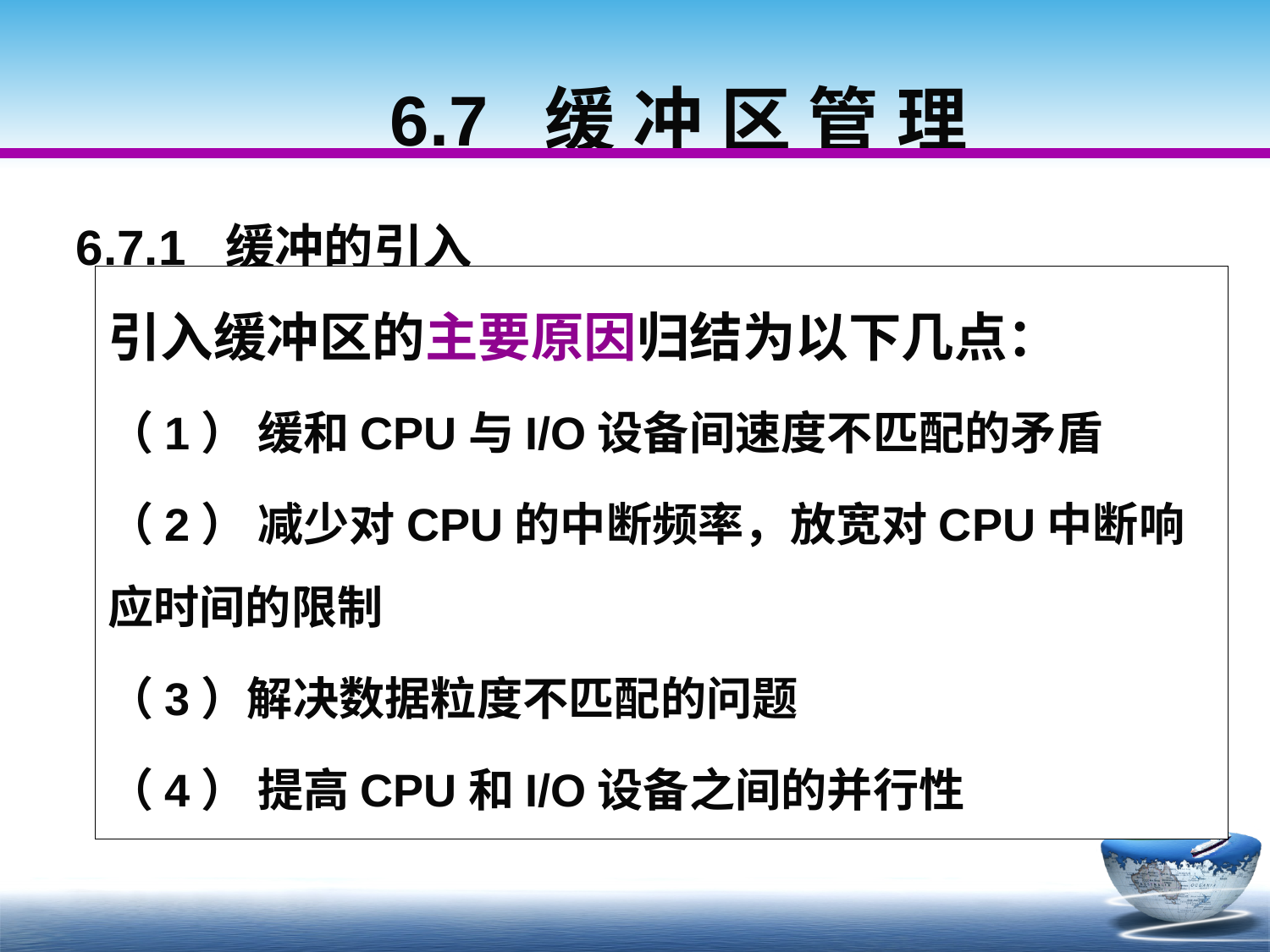

# 6.7  缓 冲 区 管 理

6.7.1  缓冲的引入
引入缓冲区的主要原因归结为以下几点：
（1） 缓和CPU与I/O设备间速度不匹配的矛盾
（2） 减少对CPU的中断频率，放宽对CPU中断响应时间的限制
（3）解决数据粒度不匹配的问题
（4） 提高CPU和I/O设备之间的并行性